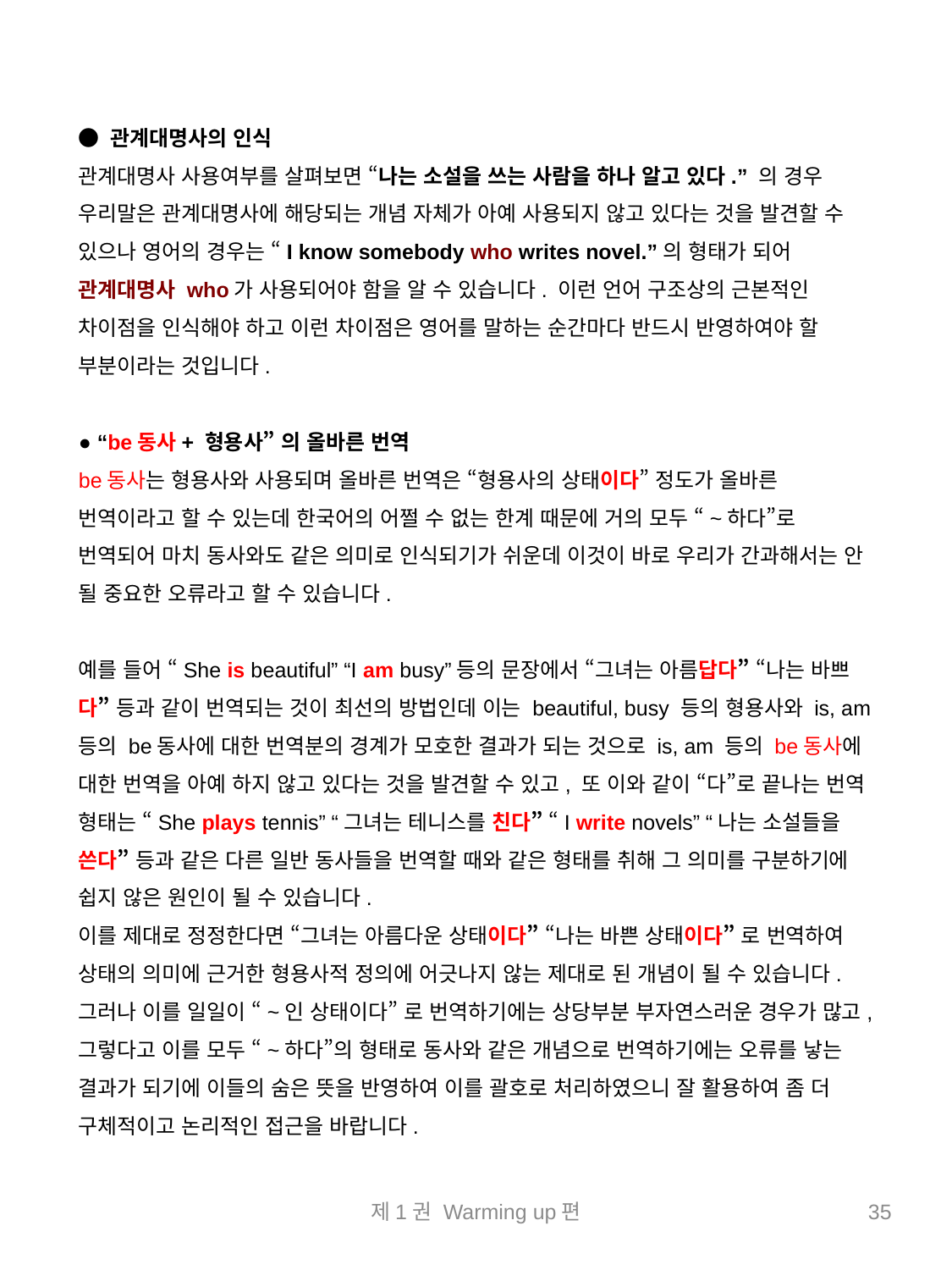

● 관계대명사의 인식
관계대명사 사용여부를 살펴보면 “나는 소설을 쓰는 사람을 하나 알고 있다.” 의 경우 우리말은 관계대명사에 해당되는 개념 자체가 아예 사용되지 않고 있다는 것을 발견할 수 있으나 영어의 경우는 “I know somebody who writes novel.”의 형태가 되어 관계대명사 who가 사용되어야 함을 알 수 있습니다. 이런 언어 구조상의 근본적인 차이점을 인식해야 하고 이런 차이점은 영어를 말하는 순간마다 반드시 반영하여야 할 부분이라는 것입니다.

● “be동사+ 형용사” 의 올바른 번역
be동사는 형용사와 사용되며 올바른 번역은 “형용사의 상태이다” 정도가 올바른 번역이라고 할 수 있는데 한국어의 어쩔 수 없는 한계 때문에 거의 모두 “~하다”로 번역되어 마치 동사와도 같은 의미로 인식되기가 쉬운데 이것이 바로 우리가 간과해서는 안 될 중요한 오류라고 할 수 있습니다.

예를 들어 “She is beautiful” “I am busy”등의 문장에서 “그녀는 아름답다” “나는 바쁘다” 등과 같이 번역되는 것이 최선의 방법인데 이는 beautiful, busy 등의 형용사와 is, am 등의 be동사에 대한 번역분의 경계가 모호한 결과가 되는 것으로 is, am 등의 be동사에 대한 번역을 아예 하지 않고 있다는 것을 발견할 수 있고, 또 이와 같이 “다”로 끝나는 번역 형태는 “She plays tennis” “그녀는 테니스를 친다” “I write novels” “나는 소설들을 쓴다” 등과 같은 다른 일반 동사들을 번역할 때와 같은 형태를 취해 그 의미를 구분하기에 쉽지 않은 원인이 될 수 있습니다.
이를 제대로 정정한다면 “그녀는 아름다운 상태이다” “나는 바쁜 상태이다” 로 번역하여 상태의 의미에 근거한 형용사적 정의에 어긋나지 않는 제대로 된 개념이 될 수 있습니다.
그러나 이를 일일이 “~인 상태이다” 로 번역하기에는 상당부분 부자연스러운 경우가 많고, 그렇다고 이를 모두 “~하다”의 형태로 동사와 같은 개념으로 번역하기에는 오류를 낳는 결과가 되기에 이들의 숨은 뜻을 반영하여 이를 괄호로 처리하였으니 잘 활용하여 좀 더 구체적이고 논리적인 접근을 바랍니다.
제1권 Warming up편
35